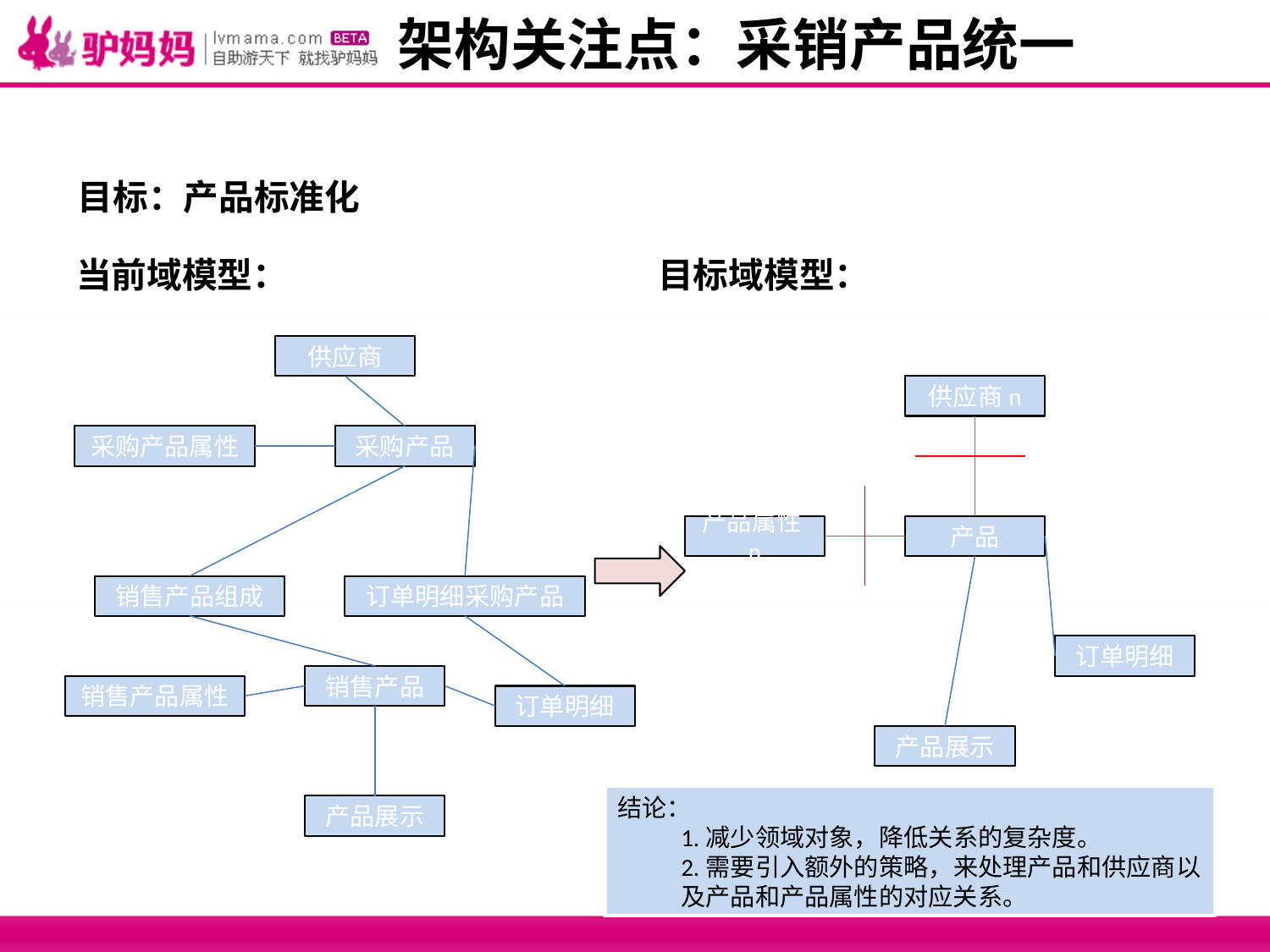

# 架构关注点：采销产品统一
目标：产品标准化
目标域模型：
当前域模型：

供应商
供应商n
采购产品属性
采购产品
产品属性n
产品

销售产品组成
订单明细采购产品
订单明细
销售产品
销售产品属性
订单明细
产品展示
结论：
1.减少领域对象，降低关系的复杂度。
2.需要引入额外的策略，来处理产品和供应商以及产品和产品属性的对应关系。
产品展示